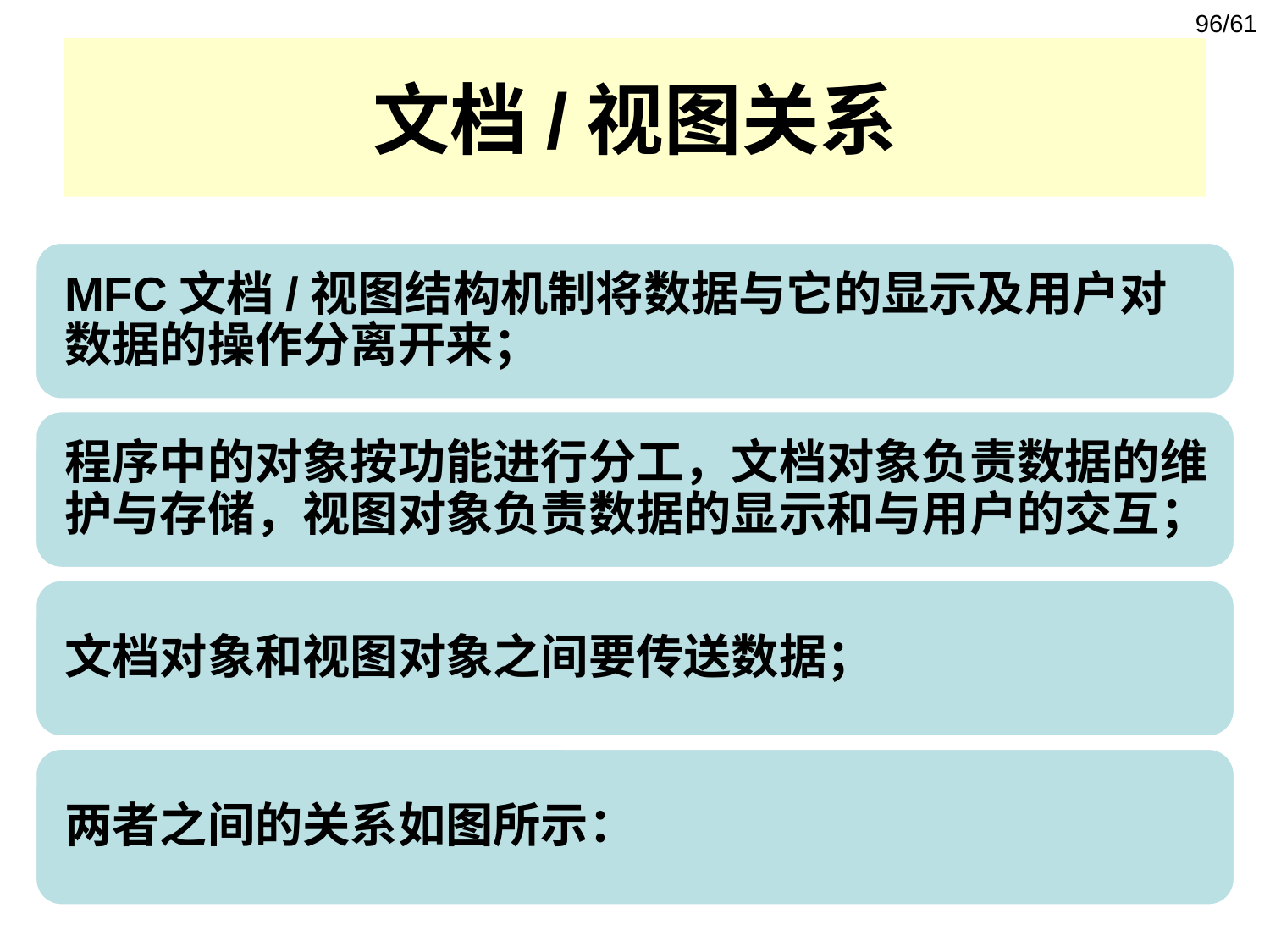

96/61
# 文档/视图关系
MFC文档/视图结构机制将数据与它的显示及用户对数据的操作分离开来；
程序中的对象按功能进行分工，文档对象负责数据的维护与存储，视图对象负责数据的显示和与用户的交互；
文档对象和视图对象之间要传送数据；
两者之间的关系如图所示：